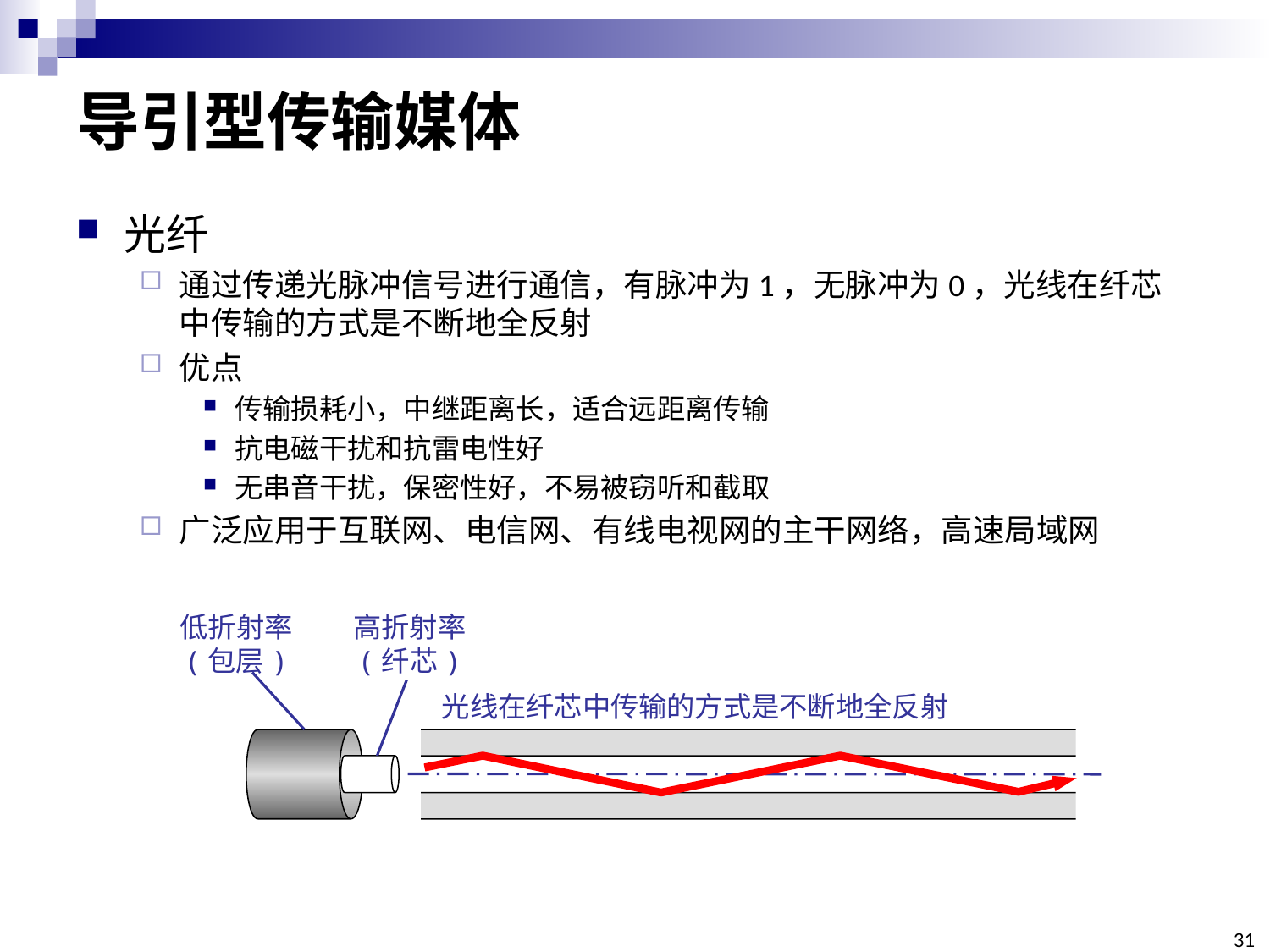

# 导引型传输媒体
光纤
通过传递光脉冲信号进行通信，有脉冲为1，无脉冲为0，光线在纤芯中传输的方式是不断地全反射
优点
传输损耗小，中继距离长，适合远距离传输
抗电磁干扰和抗雷电性好
无串音干扰，保密性好，不易被窃听和截取
广泛应用于互联网、电信网、有线电视网的主干网络，高速局域网
低折射率
(包层)
高折射率
(纤芯)

光线在纤芯中传输的方式是不断地全反射

31